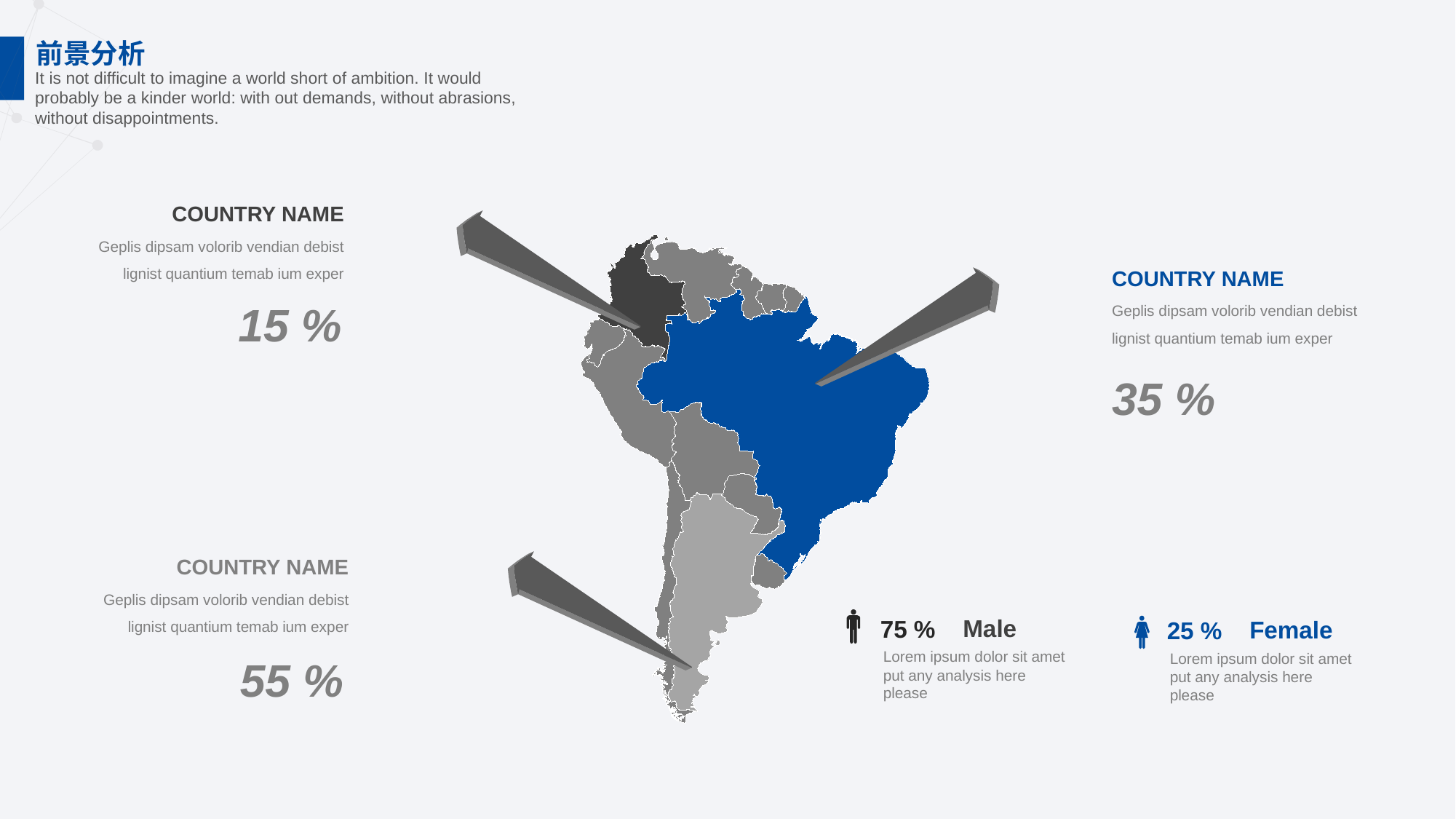

前景分析

It is not difficult to imagine a world short of ambition. It would probably be a kinder world: with out demands, without abrasions, without disappointments.

COUNTRY NAME
Geplis dipsam volorib vendian debist lignist quantium temab ium exper

COUNTRY NAME
Geplis dipsam volorib vendian debist lignist quantium temab ium exper
15 %
35 %

COUNTRY NAME
Geplis dipsam volorib vendian debist lignist quantium temab ium exper
Male
75 %
Lorem ipsum dolor sit amet put any analysis here please

Female
25 %
Lorem ipsum dolor sit amet put any analysis here please

55 %